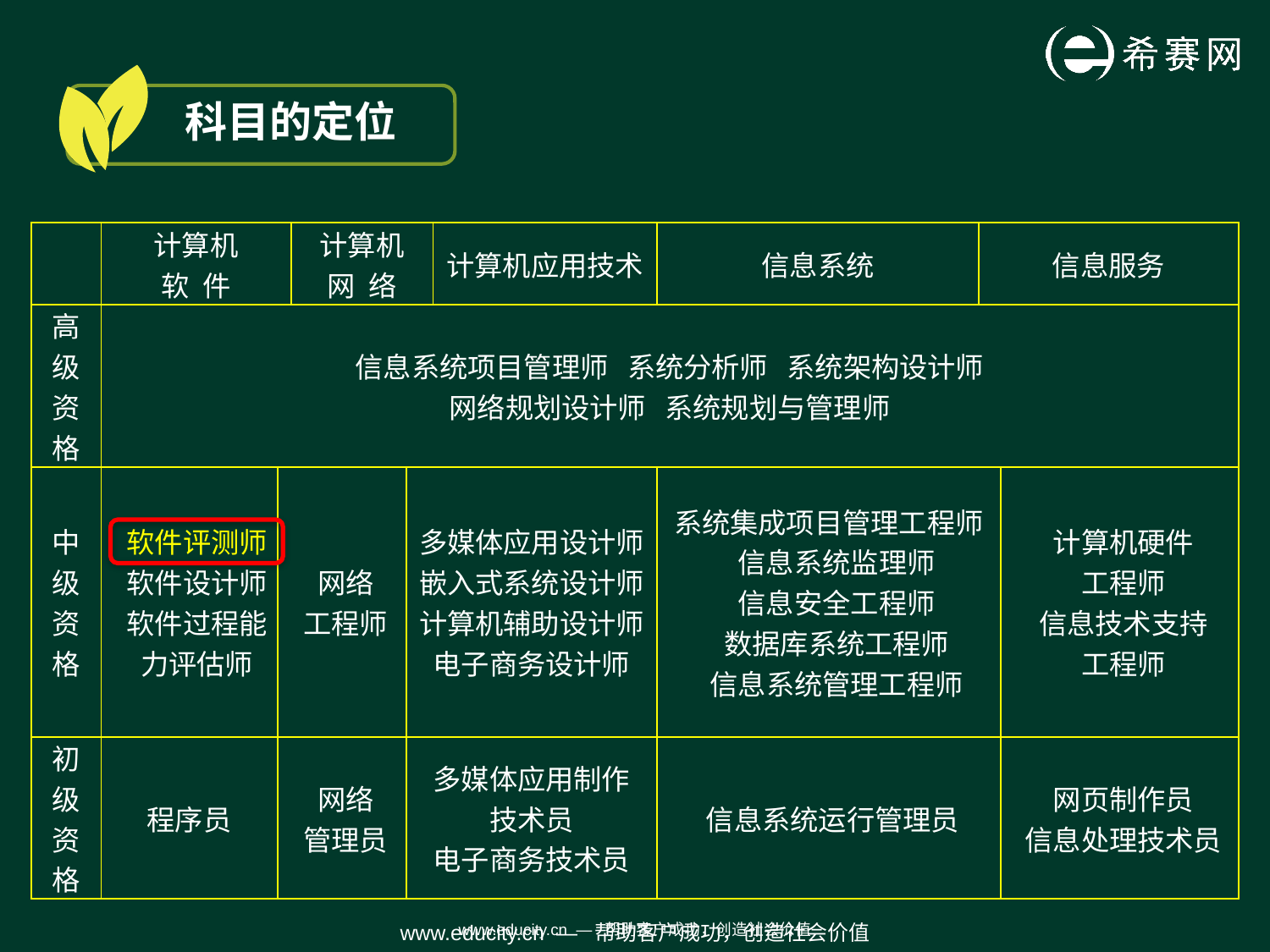

科目的定位

|  | 计算机 软 件 |  | 计算机 网 络 |  | 计算机应用技术 | 信息系统 | 信息服务 |  |
| --- | --- | --- | --- | --- | --- | --- | --- | --- |
| 高级资格 | 信息系统项目管理师 系统分析师 系统架构设计师 网络规划设计师 系统规划与管理师 |  |  |  |  |  |  |  |
| 中级资格 | 软件评测师 软件设计师 软件过程能 力评估师 | 网络 工程师 |  | 多媒体应用设计师 嵌入式系统设计师 计算机辅助设计师 电子商务设计师 |  | 系统集成项目管理工程师 信息系统监理师 信息安全工程师 数据库系统工程师 信息系统管理工程师 |  | 计算机硬件 工程师 信息技术支持 工程师 |
| 初级资格 | 程序员 | 网络 管理员 |  | 多媒体应用制作 技术员 电子商务技术员 |  | 信息系统运行管理员 |  | 网页制作员 信息处理技术员 |